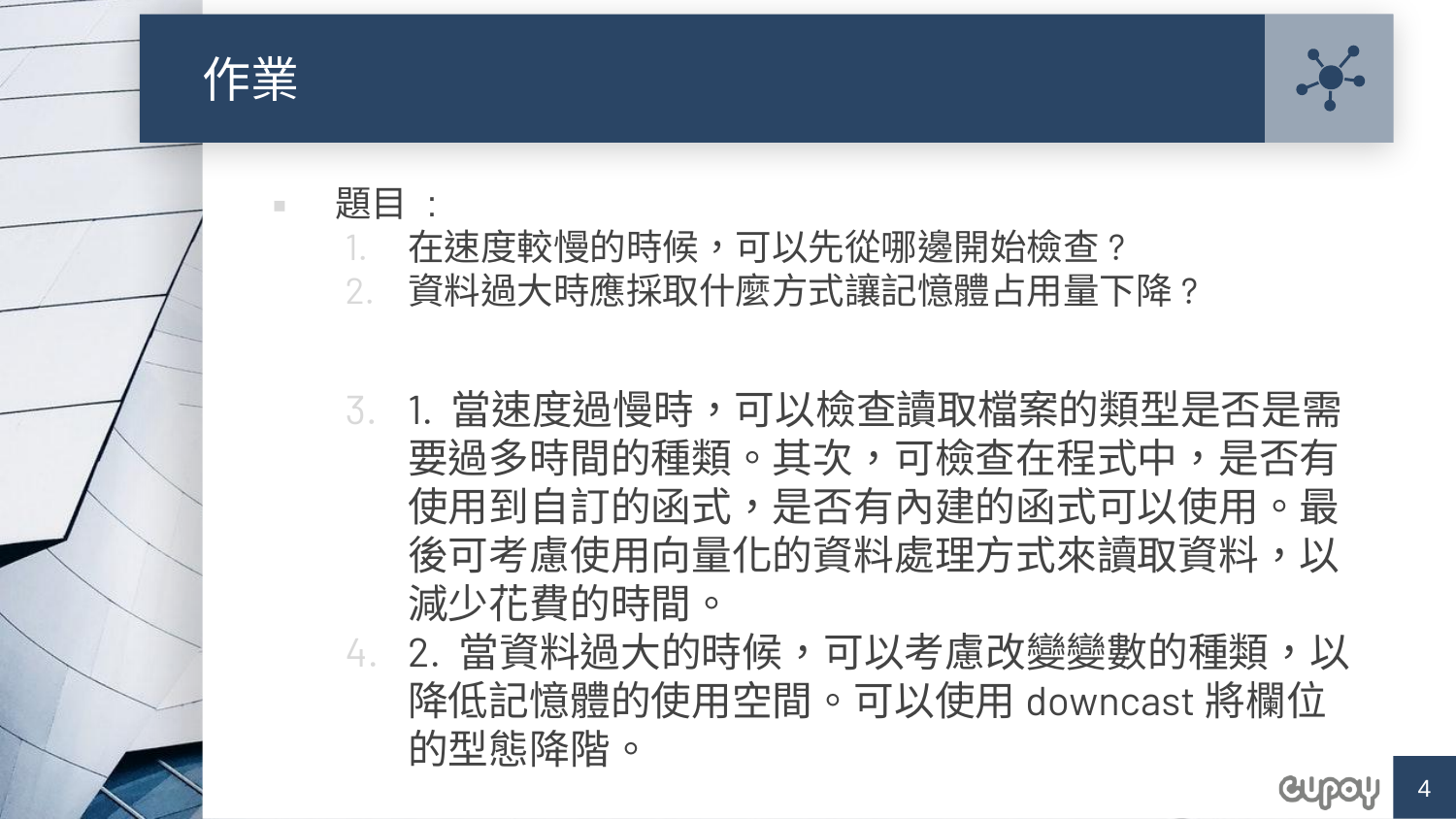

# 作業

題目 :
在速度較慢的時候，可以先從哪邊開始檢查?
資料過大時應採取什麼方式讓記憶體占用量下降?

1. 當速度過慢時，可以檢查讀取檔案的類型是否是需要過多時間的種類。其次，可檢查在程式中，是否有使用到自訂的函式，是否有內建的函式可以使用。最後可考慮使用向量化的資料處理方式來讀取資料，以減少花費的時間。
2. 當資料過大的時候，可以考慮改變變數的種類，以降低記憶體的使用空間。可以使用downcast將欄位的型態降階。
4